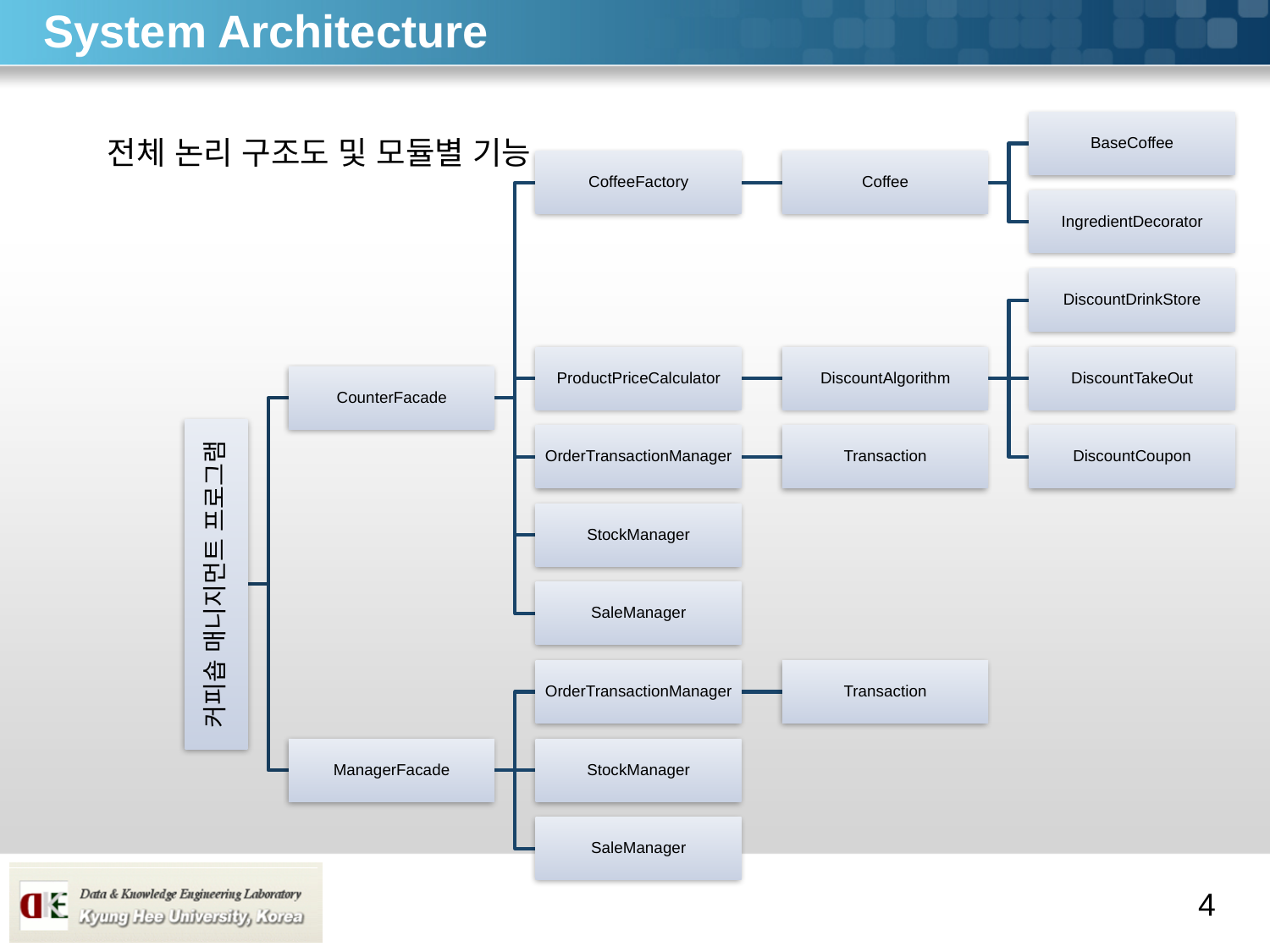

# System Architecture

커피숍 매니지먼트 프로그램
CounterFacade
CoffeeFactory
Coffee
BaseCoffee
IngredientDecorator
ProductPriceCalculator
DiscountAlgorithm
DiscountDrinkStore
DiscountTakeOut
DiscountCoupon
OrderTransactionManager
Transaction
StockManager
SaleManager
ManagerFacade
OrderTransactionManager
Transaction
StockManager
SaleManager
전체 논리 구조도 및 모듈별 기능